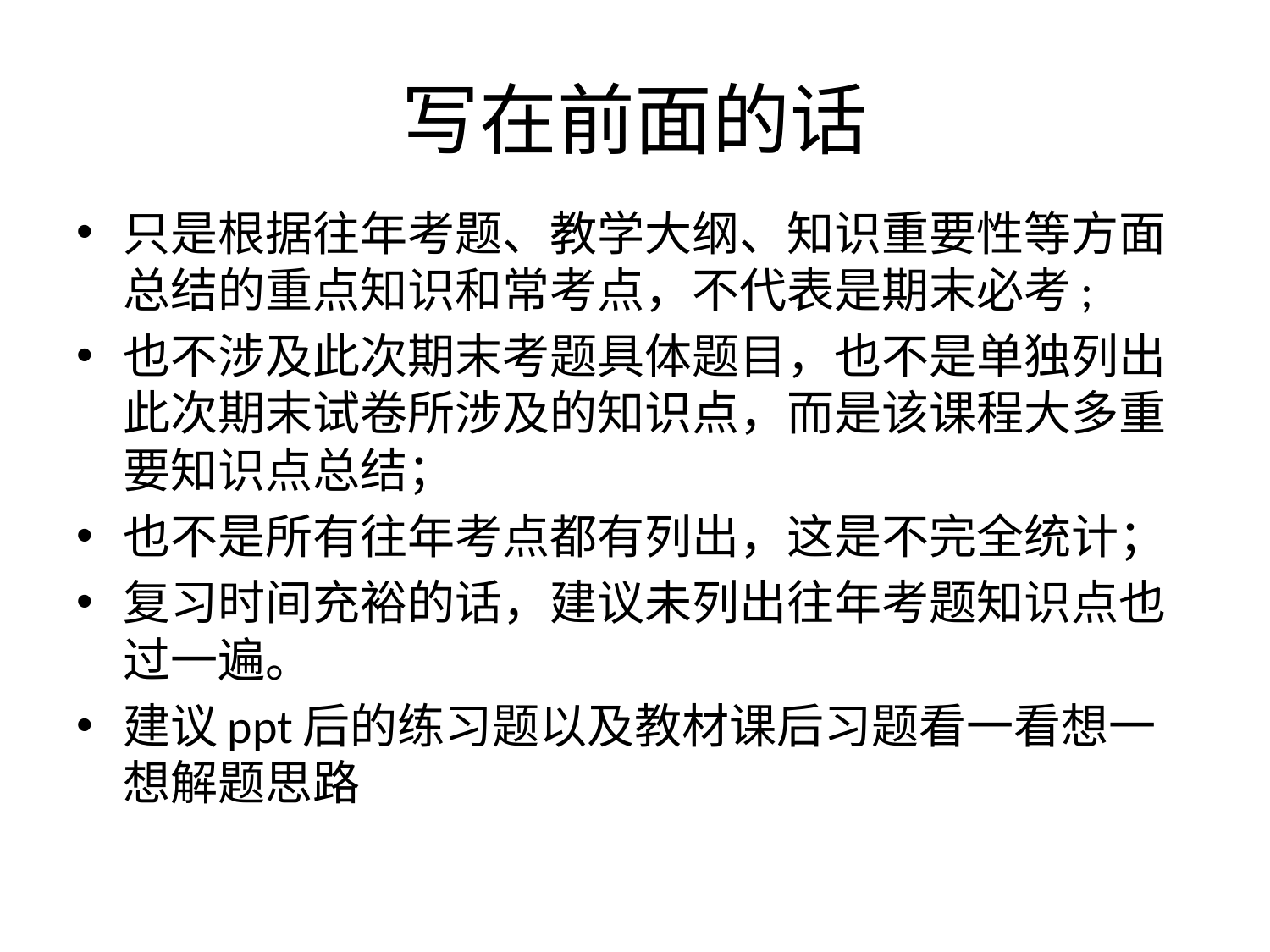

# 写在前面的话
只是根据往年考题、教学大纲、知识重要性等方面总结的重点知识和常考点，不代表是期末必考;
也不涉及此次期末考题具体题目，也不是单独列出此次期末试卷所涉及的知识点，而是该课程大多重要知识点总结；
也不是所有往年考点都有列出，这是不完全统计；
复习时间充裕的话，建议未列出往年考题知识点也过一遍。
建议ppt后的练习题以及教材课后习题看一看想一想解题思路